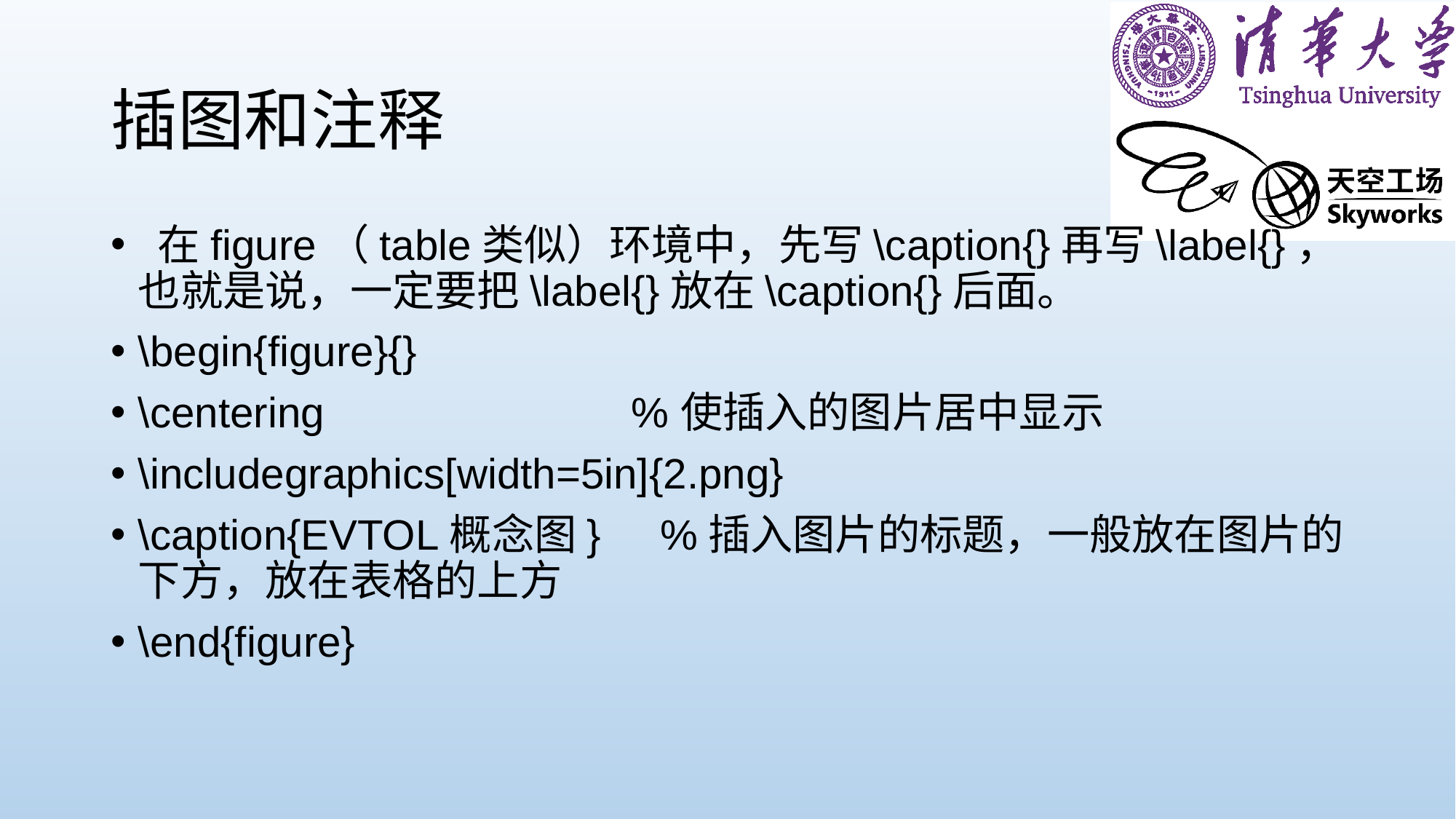

# 插图和注释
 在figure（table类似）环境中，先写\caption{}再写\label{}，也就是说，一定要把\label{}放在\caption{}后面。
\begin{figure}{}
\centering                          %使插入的图片居中显示
\includegraphics[width=5in]{2.png}
\caption{EVTOL概念图}     %插入图片的标题，一般放在图片的下方，放在表格的上方
\end{figure}